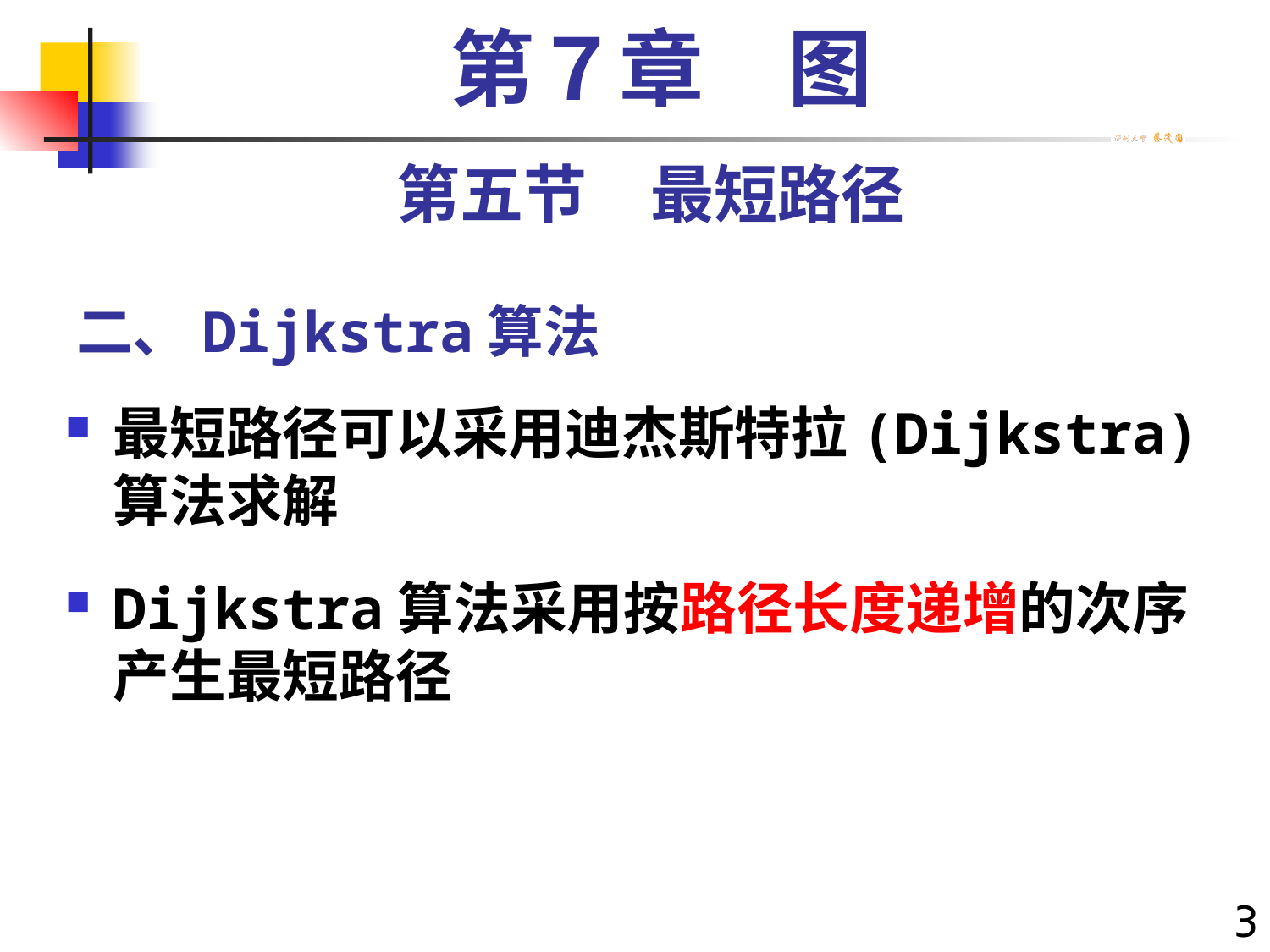

第７章　图
第五节　最短路径
# 二、Dijkstra算法
最短路径可以采用迪杰斯特拉(Dijkstra)算法求解
Dijkstra算法采用按路径长度递增的次序产生最短路径
3